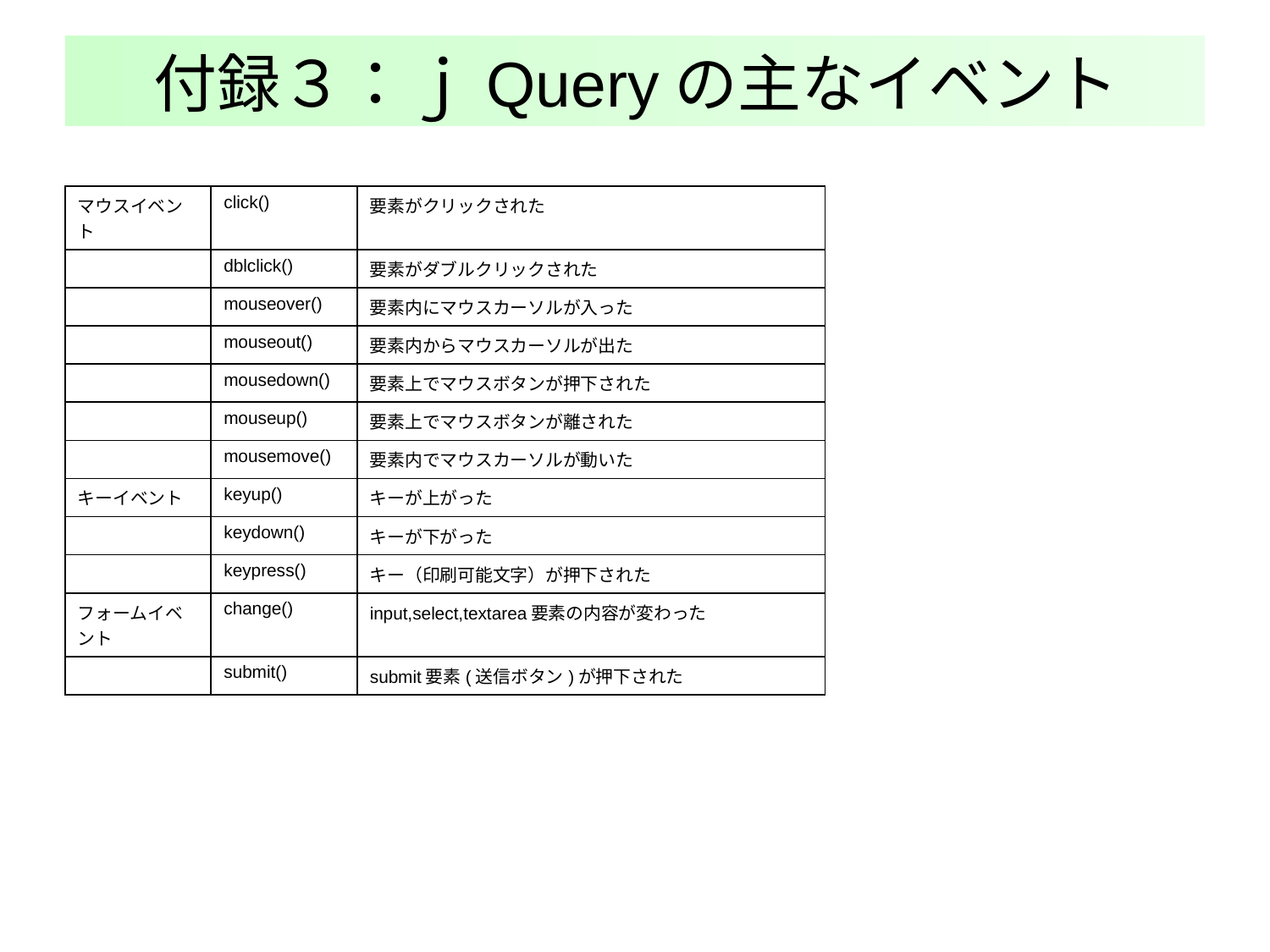

# 付録３：ｊQueryの主なイベント
| マウスイベント | click() | 要素がクリックされた |
| --- | --- | --- |
|  | dblclick() | 要素がダブルクリックされた |
|  | mouseover() | 要素内にマウスカーソルが入った |
|  | mouseout() | 要素内からマウスカーソルが出た |
|  | mousedown() | 要素上でマウスボタンが押下された |
|  | mouseup() | 要素上でマウスボタンが離された |
|  | mousemove() | 要素内でマウスカーソルが動いた |
| キーイベント | keyup() | キーが上がった |
|  | keydown() | キーが下がった |
|  | keypress() | キー（印刷可能文字）が押下された |
| フォームイベント | change() | input,select,textarea要素の内容が変わった |
|  | submit() | submit要素(送信ボタン)が押下された |